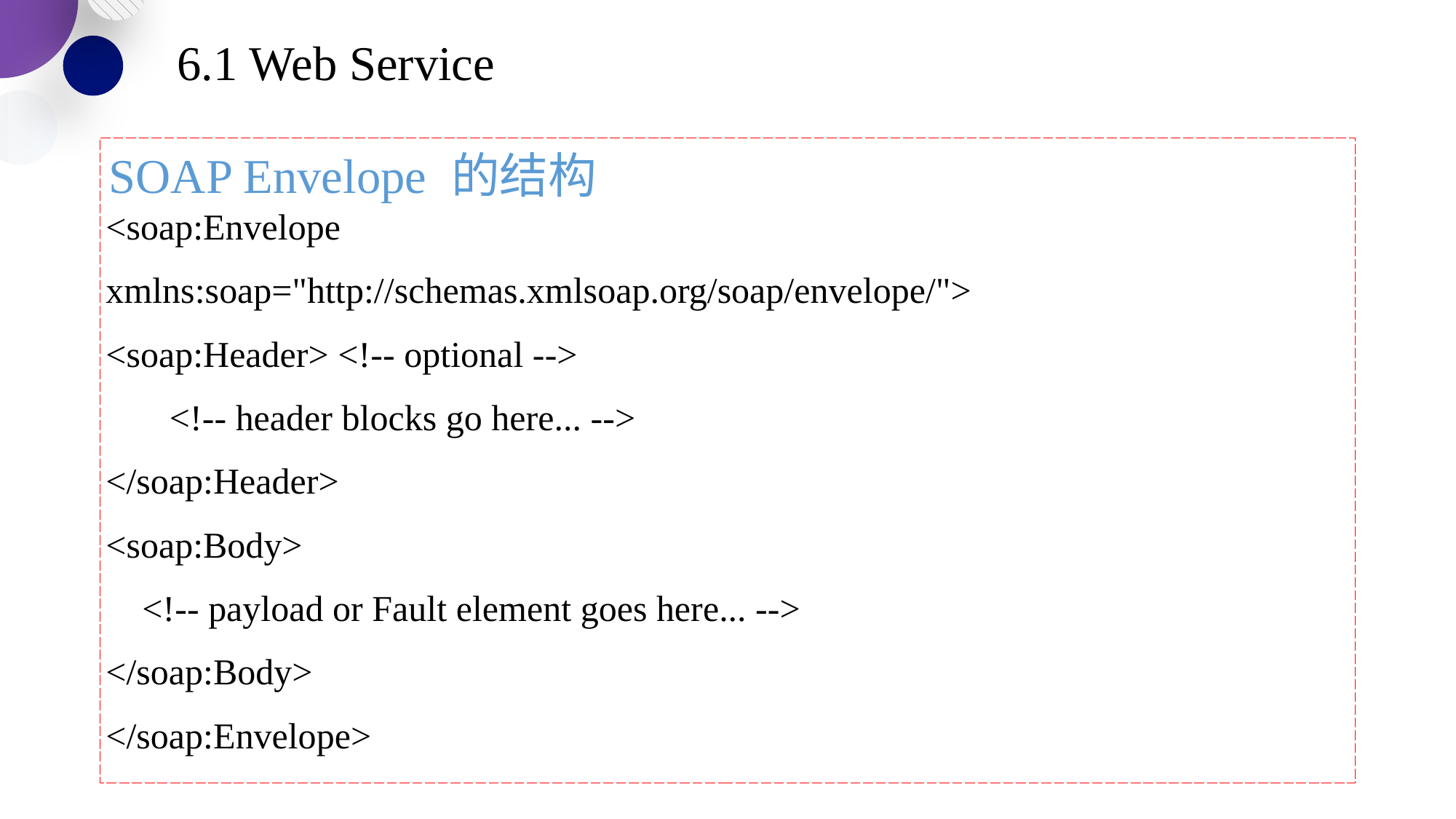

6.1 Web Service

<soap:Envelope
xmlns:soap="http://schemas.xmlsoap.org/soap/envelope/">
<soap:Header> <!-- optional -->
       <!-- header blocks go here... -->
</soap:Header>
<soap:Body>
    <!-- payload or Fault element goes here... -->
</soap:Body>
</soap:Envelope>
# SOAP Envelope 的结构